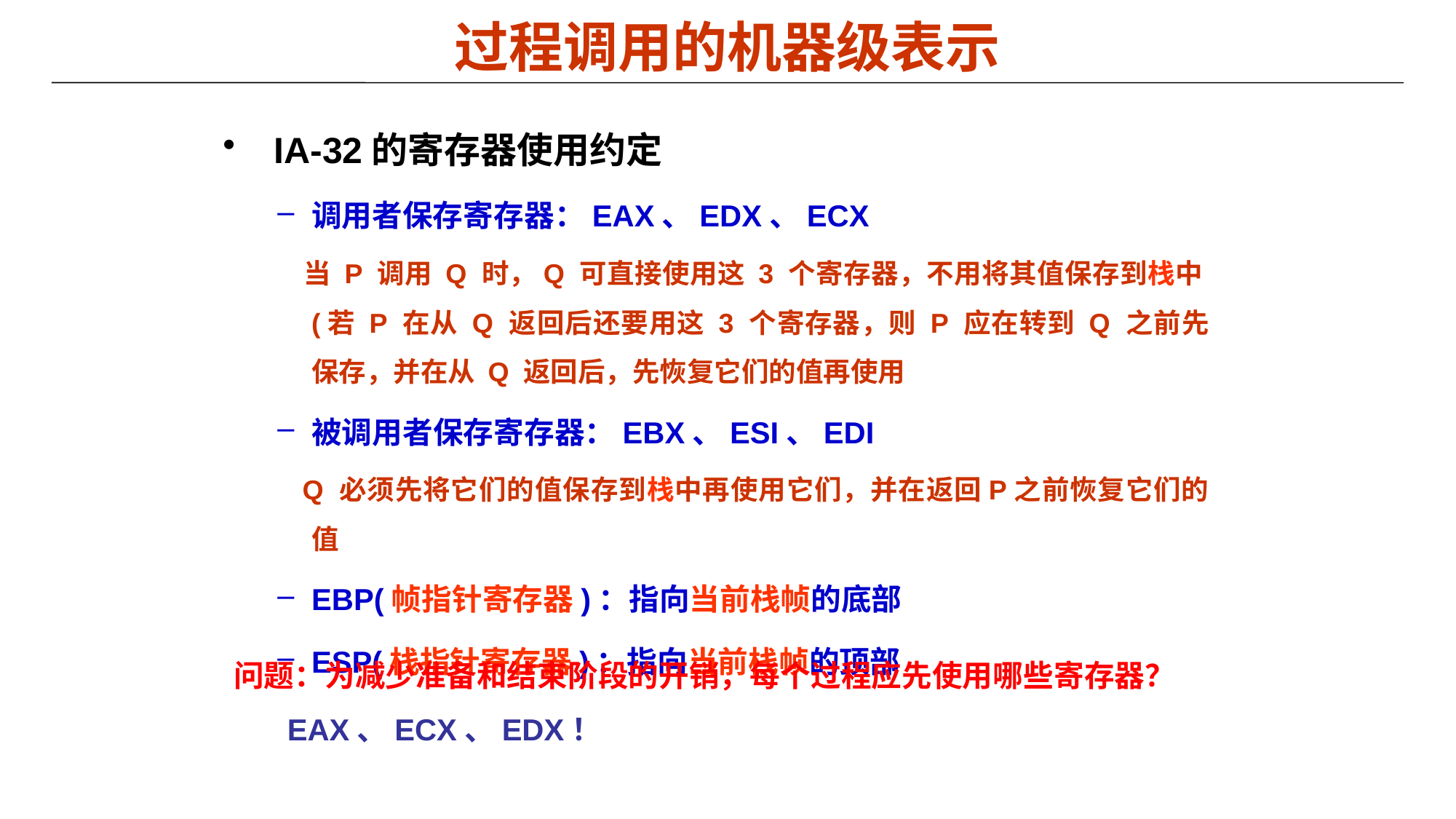

# 过程调用的机器级表示
 IA-32的寄存器使用约定
调用者保存寄存器：EAX、EDX、ECX
   当 P 调用 Q 时，Q 可直接使用这 3 个寄存器，不用将其值保存到栈中(若 P 在从 Q 返回后还要用这 3 个寄存器，则 P 应在转到 Q 之前先保存，并在从 Q 返回后，先恢复它们的值再使用
被调用者保存寄存器：EBX、ESI、EDI
   Q 必须先将它们的值保存到栈中再使用它们，并在返回P之前恢复它们的值
EBP(帧指针寄存器)：指向当前栈帧的底部
ESP(栈指针寄存器)：指向当前栈帧的顶部
问题：为减少准备和结束阶段的开销，每个过程应先使用哪些寄存器？
EAX、ECX、EDX！